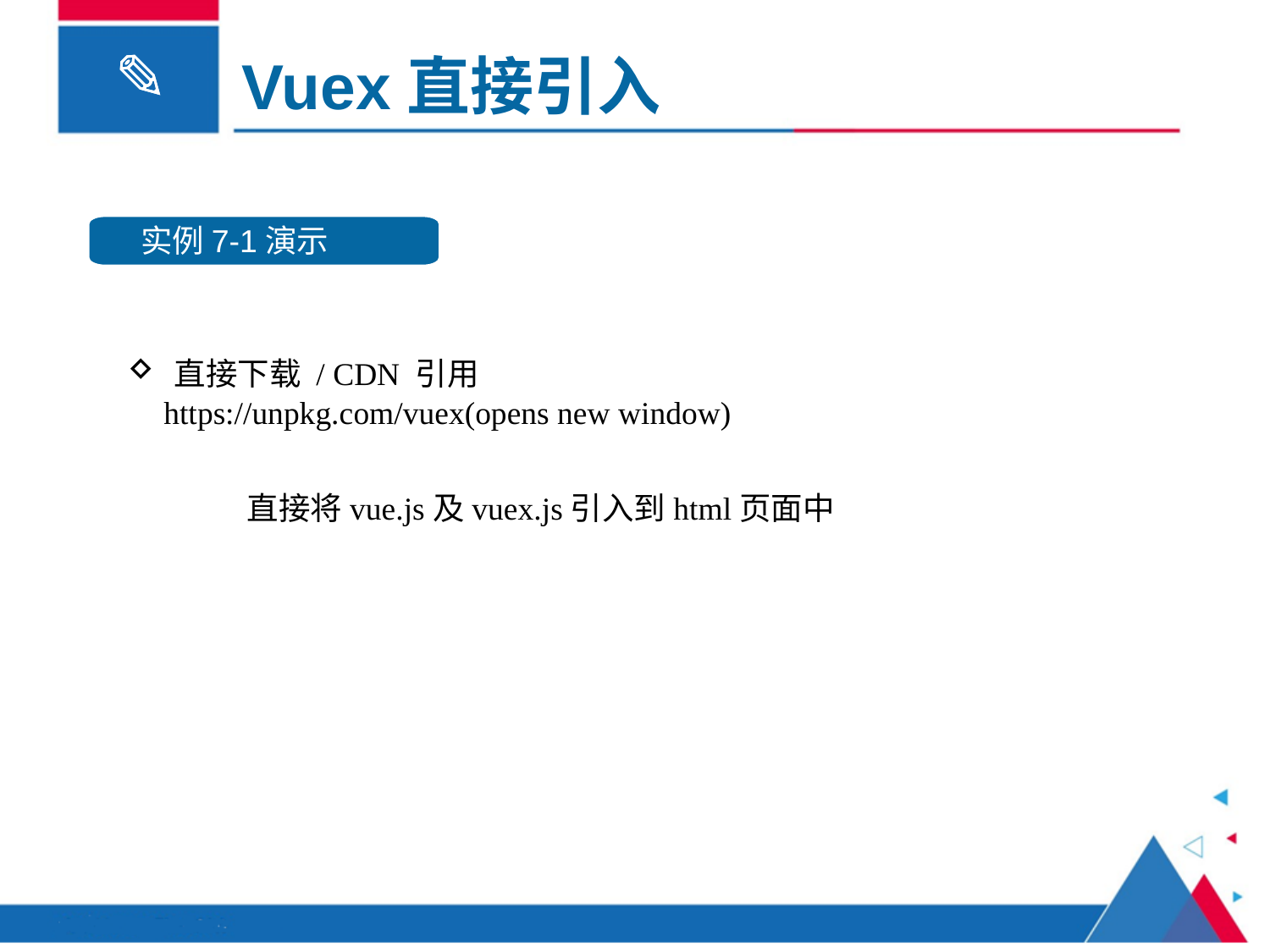

Vuex直接引入
实例7-1演示

知识点概述
直接下载 / CDN 引用
https://unpkg.com/vuex(opens new window)
直接将vue.js及vuex.js引入到html页面中